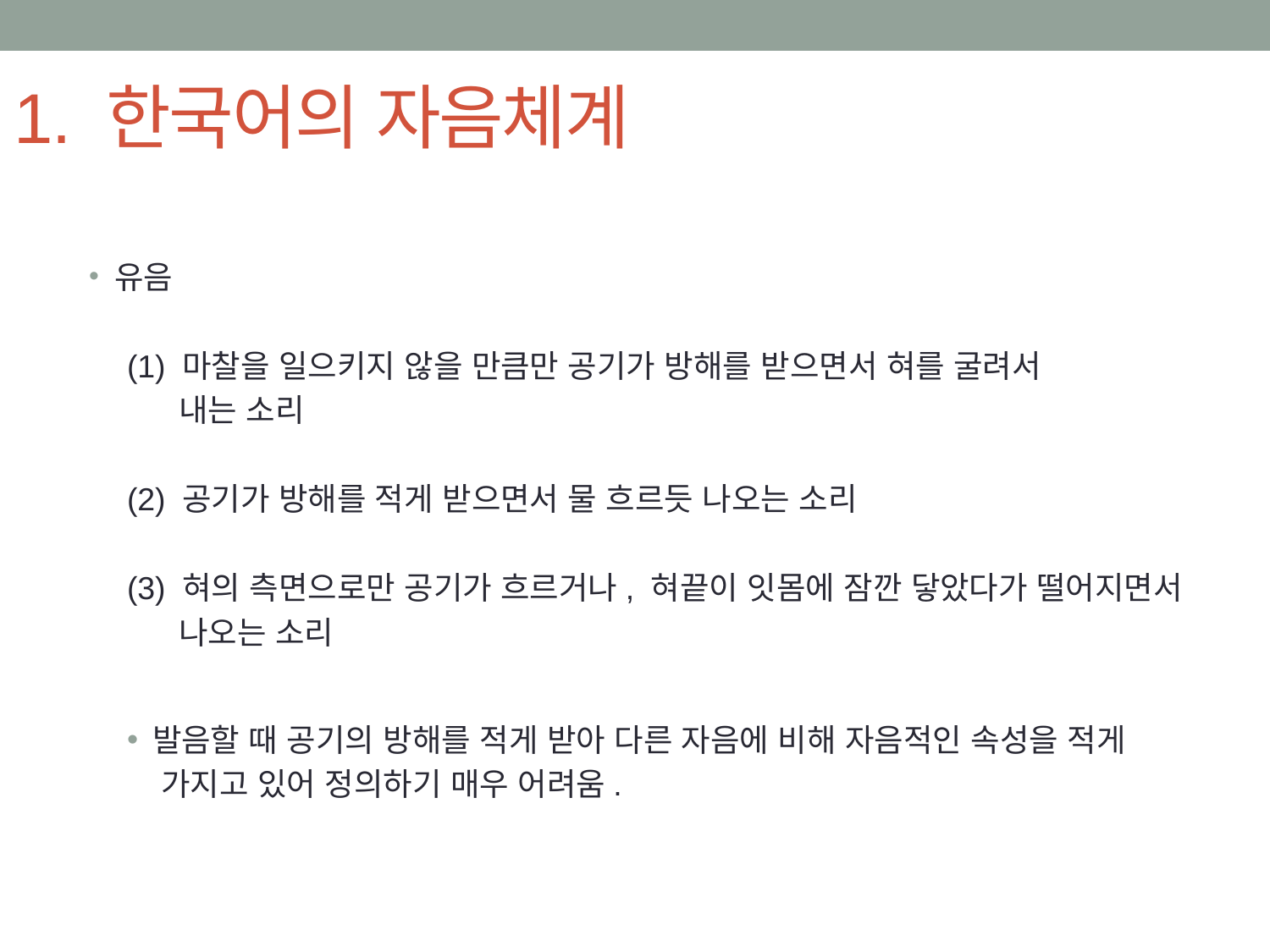

# 1. 한국어의 자음체계

유음

(1) 마찰을 일으키지 않을 만큼만 공기가 방해를 받으면서 혀를 굴려서
     내는 소리

(2) 공기가 방해를 적게 받으면서 물 흐르듯 나오는 소리

(3) 혀의 측면으로만 공기가 흐르거나, 혀끝이 잇몸에 잠깐 닿았다가 떨어지면서
     나오는 소리

발음할 때 공기의 방해를 적게 받아 다른 자음에 비해 자음적인 속성을 적게
   가지고 있어 정의하기 매우 어려움.